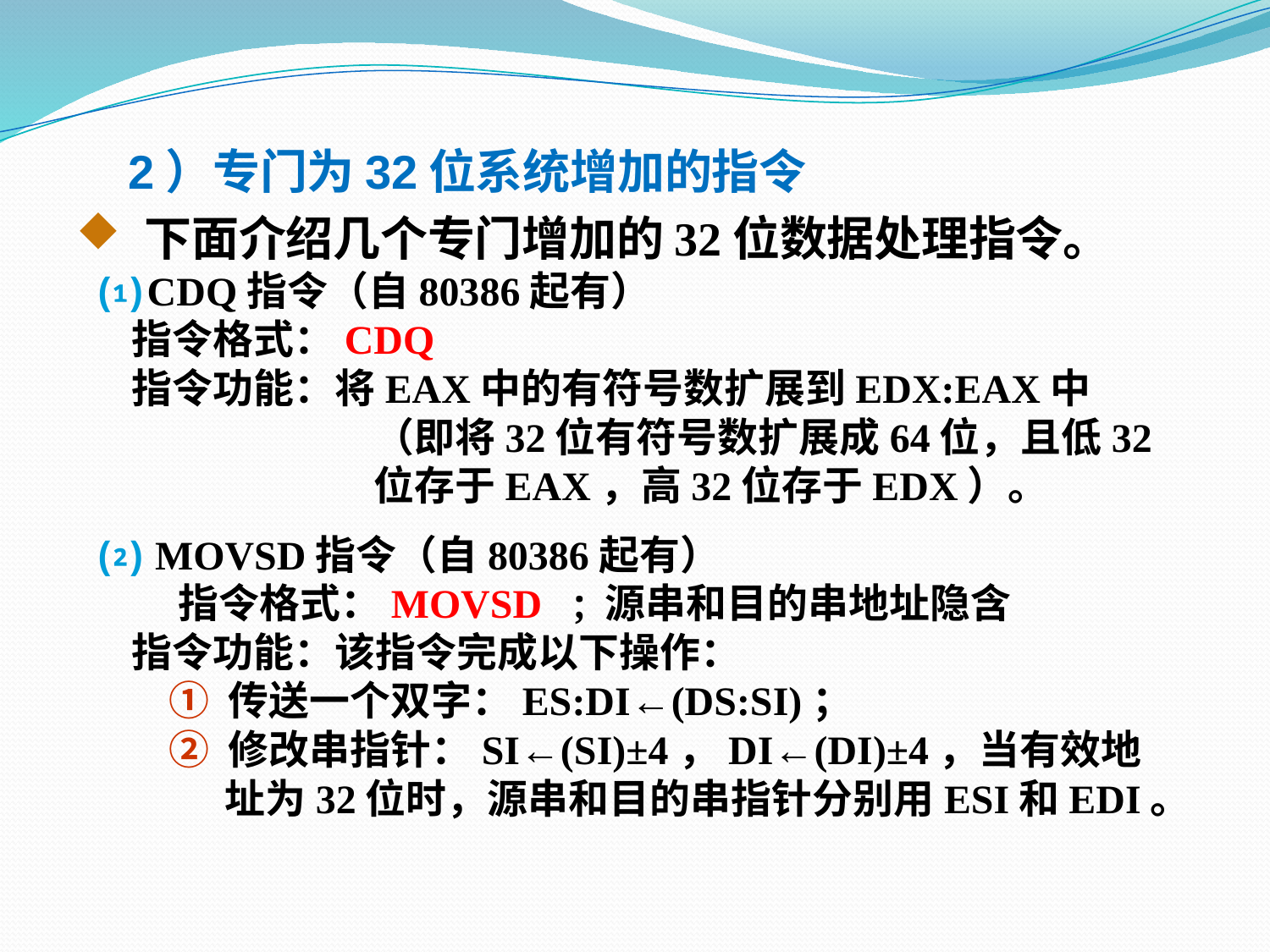

2）专门为32位系统增加的指令
下面介绍几个专门增加的32位数据处理指令。
  ⑴ CDQ指令（自80386起有）
     指令格式：CDQ
     指令功能：将EAX中的有符号数扩展到EDX:EAX中
                               （即将32位有符号数扩展成64位，且低32
                               位存于EAX，高32位存于EDX）。

  ⑵ MOVSD指令（自80386起有）
          指令格式：MOVSD   ; 源串和目的串地址隐含
     指令功能：该指令完成以下操作：
          ① 传送一个双字：ES:DI←(DS:SI)；
          ② 修改串指针：SI←(SI)±4，DI←(DI)±4，当有效地
               址为32位时，源串和目的串指针分别用ESI和EDI。